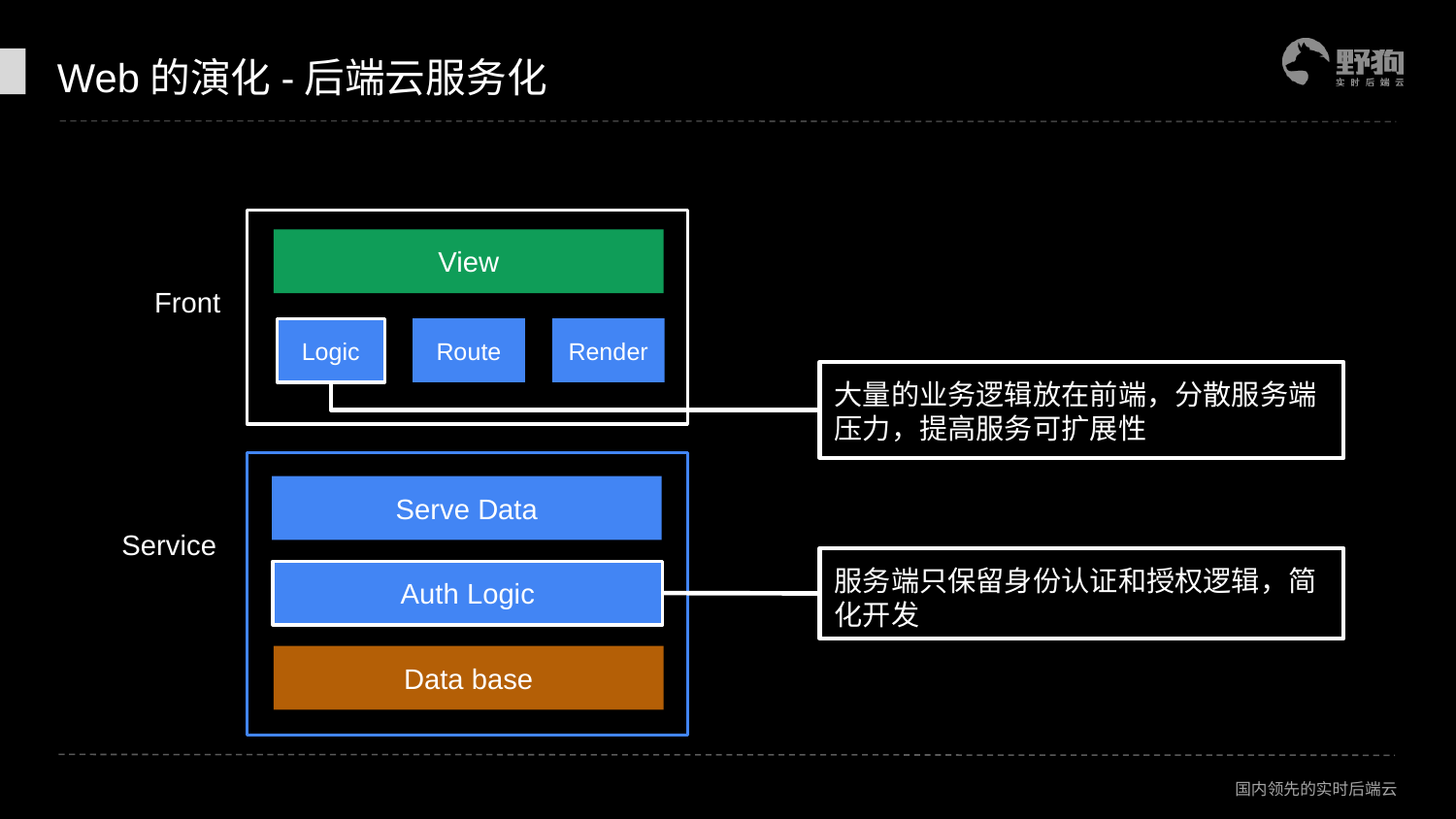

# Web的演化-后端云服务化

View
Front
Logic
Route
Render
大量的业务逻辑放在前端，分散服务端压力，提高服务可扩展性

Serve Data
Service
服务端只保留身份认证和授权逻辑，简化开发
Auth Logic
Data base